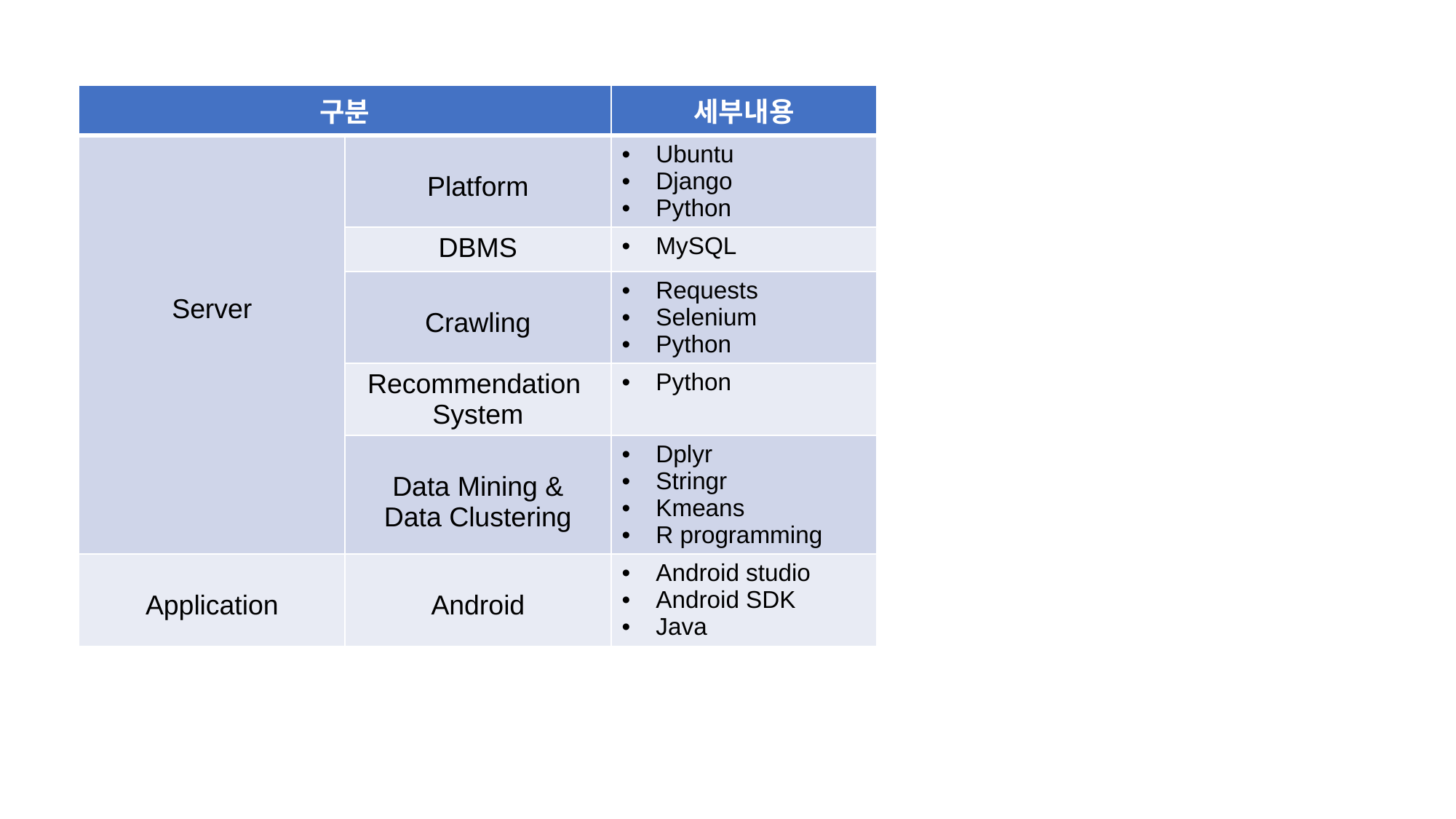

| 구분 |  | 세부내용 |
| --- | --- | --- |
| Server | Platform | Ubuntu Django Python |
|  | DBMS | MySQL |
|  | Crawling | Requests Selenium Python |
|  | Recommendation System | Python |
|  | Data Mining & Data Clustering | Dplyr Stringr Kmeans R programming |
| Application | Android | Android studio Android SDK Java |